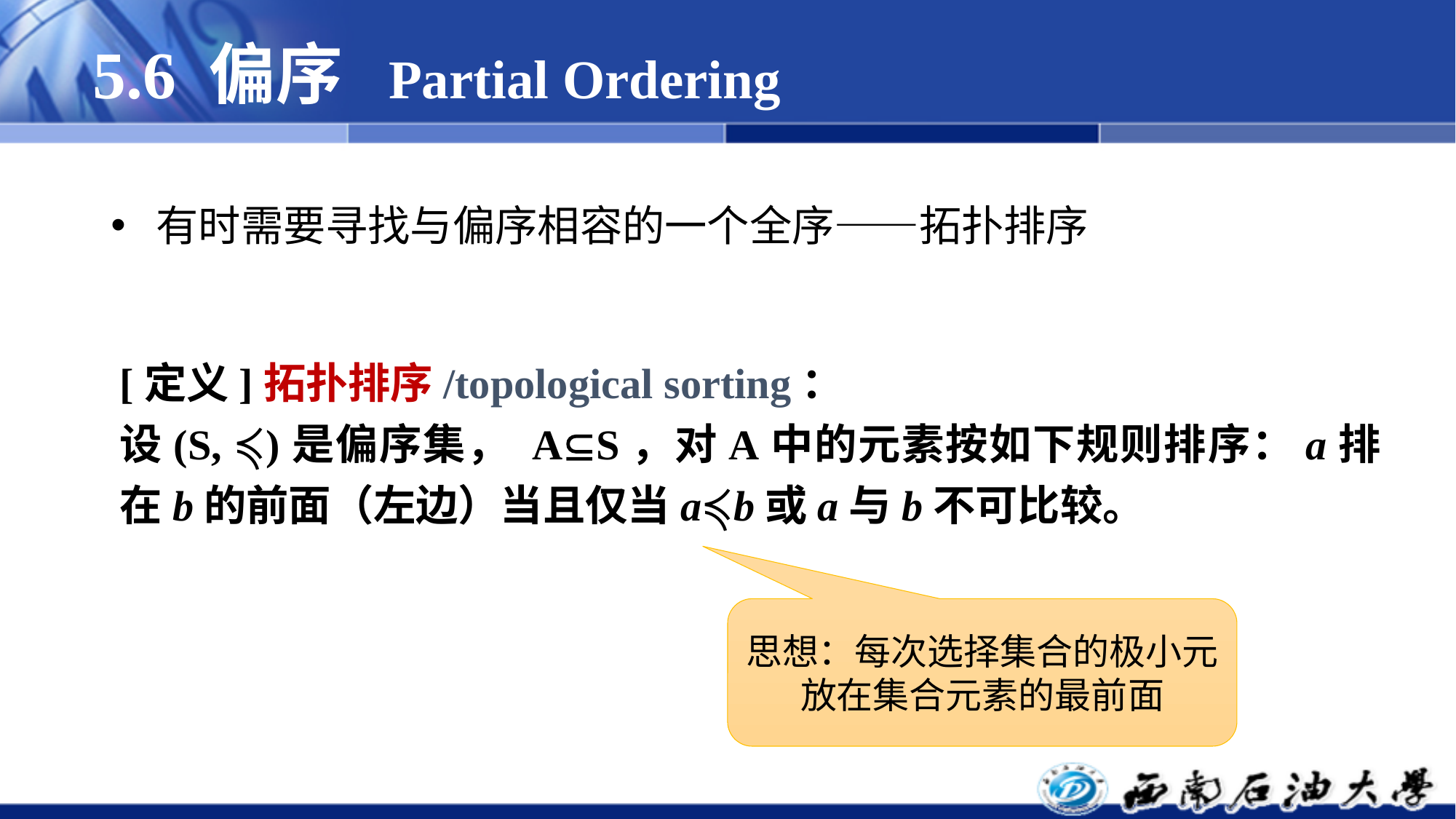

# 5.6 偏序  Partial Ordering
 有时需要寻找与偏序相容的一个全序——拓扑排序
[定义]拓扑排序/topological sorting：
设(S, ≼)是偏序集， A⊆S，对A中的元素按如下规则排序：a排在b的前面（左边）当且仅当a≼b或a与b不可比较。
思想：每次选择集合的极小元放在集合元素的最前面